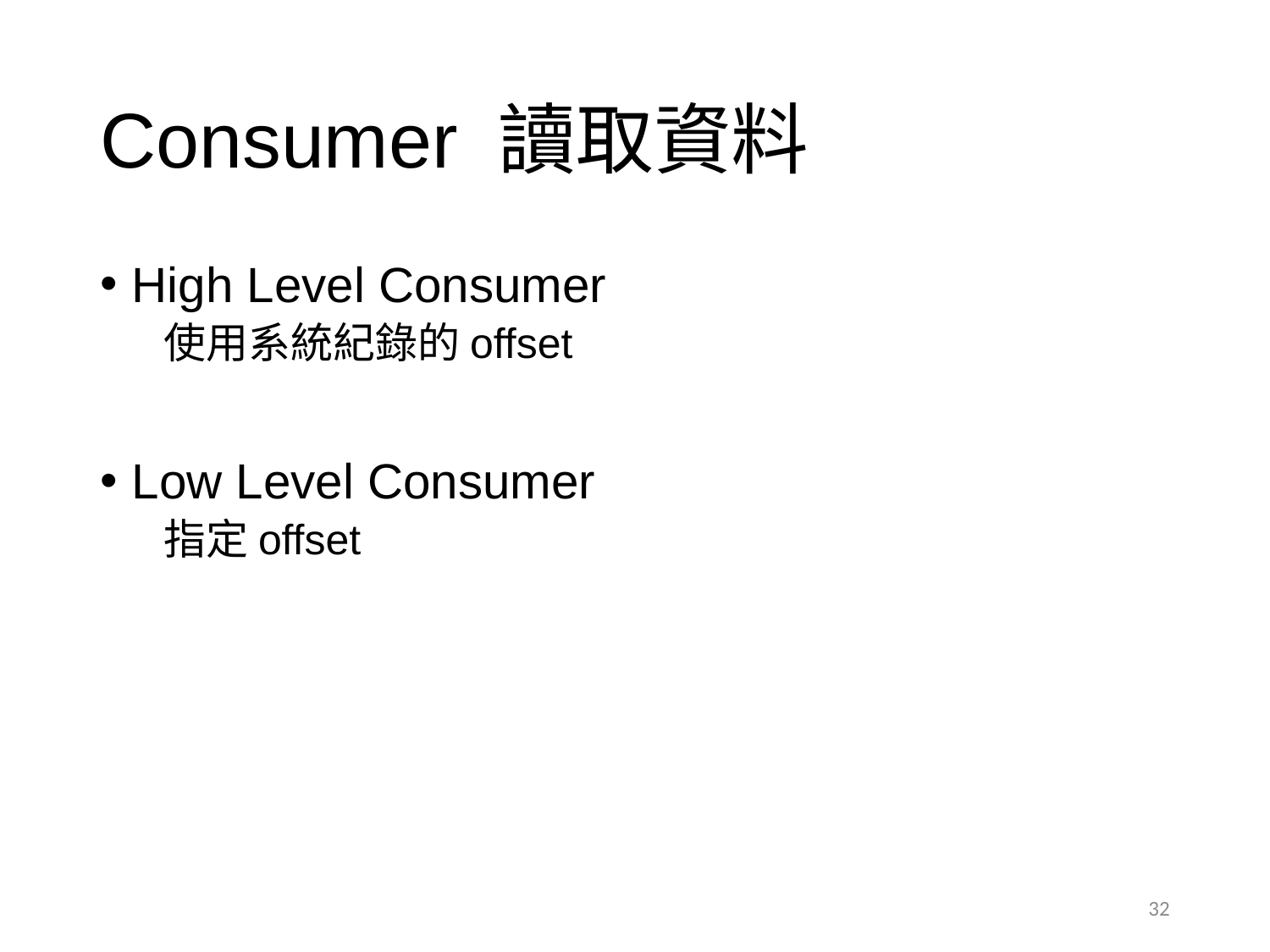

# Consumer 讀取資料
High Level Consumer
使用系統紀錄的offset

Low Level Consumer
指定offset
32